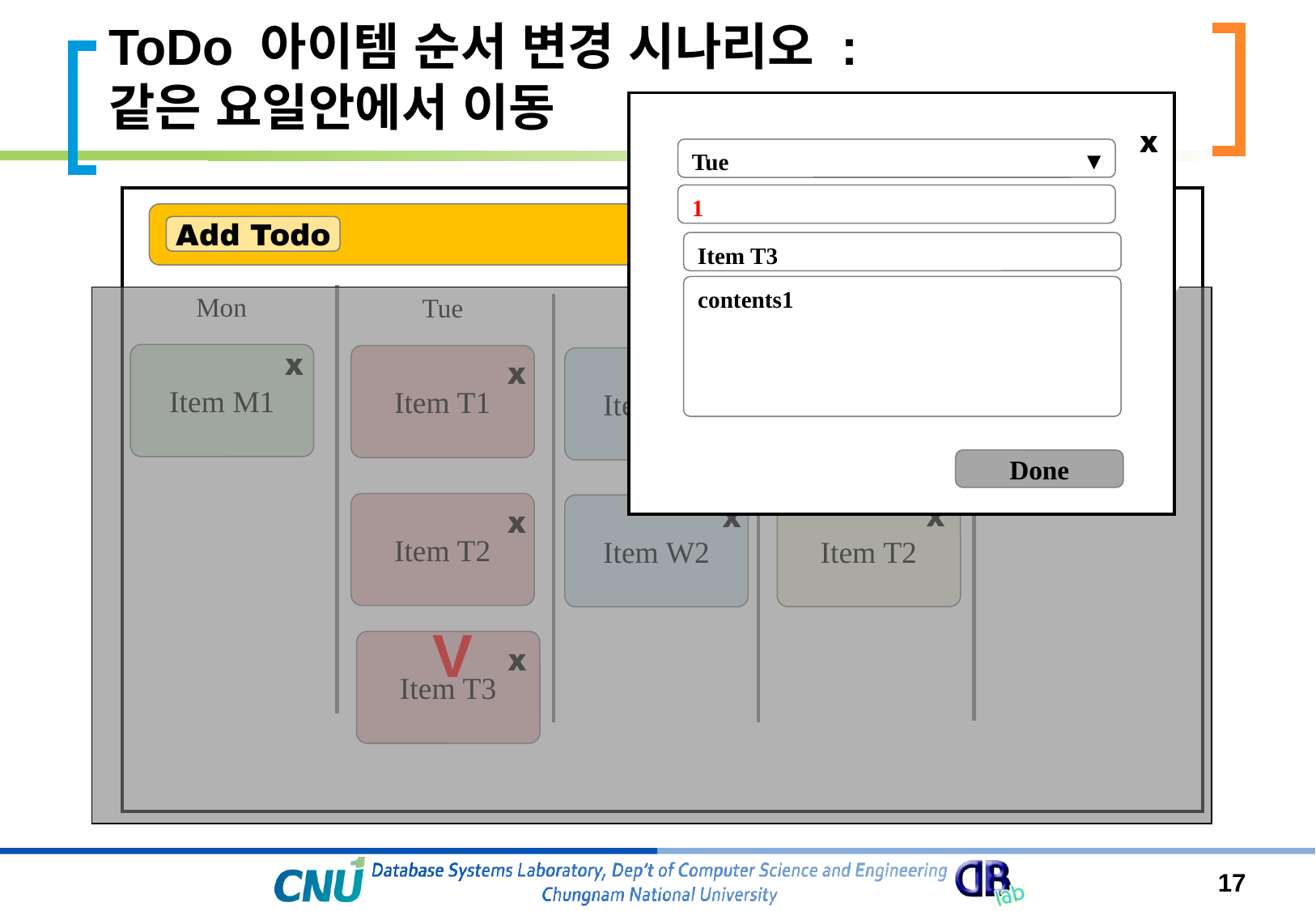

# ToDo 아이템 순서 변경 시나리오 : 같은 요일안에서 이동
day

X
Tue
▼
Wednesday

Enter your keyword here
1

▼
Add Todo
day
Enter your keyword here
Item T3
Thursday
Friday
contents1

Mon
Tue
Wed
Fri
Thu
Item M1
X
X
Item T1
Item F1
X
X
Item W1
Item T1
X
Done
Item T2
Item T2
Item W2
X
X
X
V
Item T3
X
17